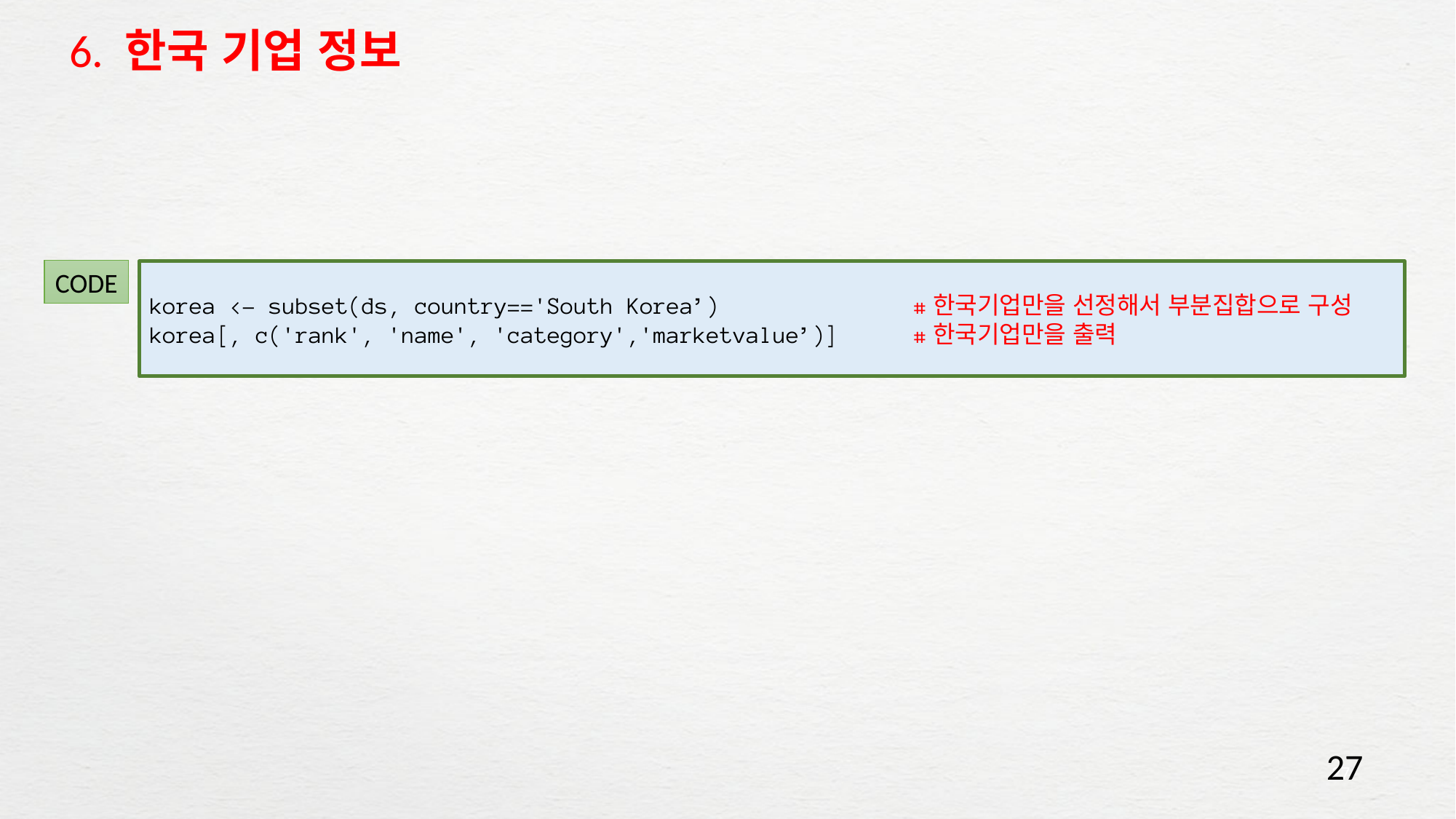

# 6. 한국 기업 정보

CODE
korea <- subset(ds, country=='South Korea’)       	#한국기업만을 선정해서 부분집합으로 구성
korea[, c('rank', 'name', 'category','marketvalue’)] 	#한국기업만을 출력
27
27